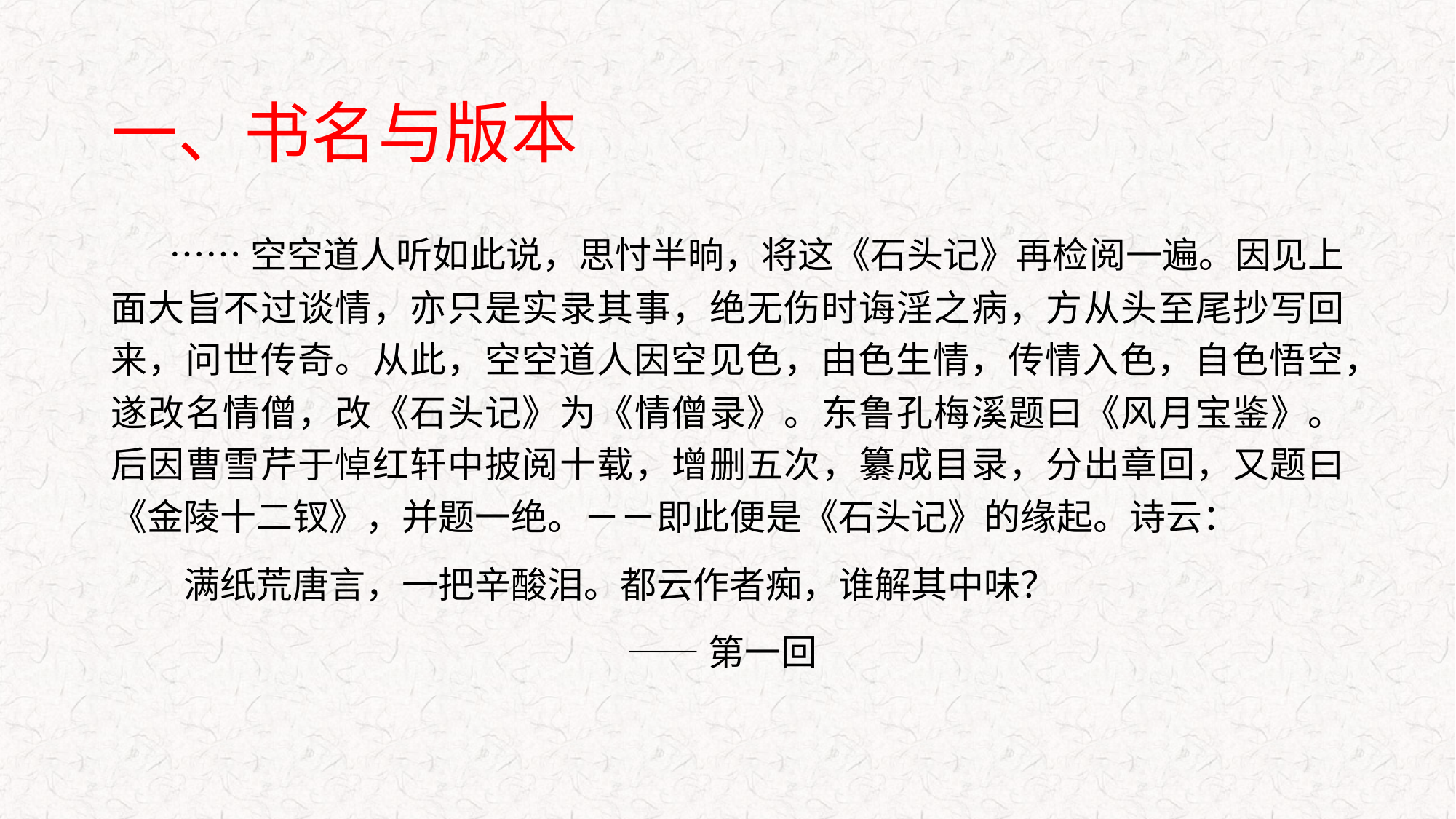

# 一、书名与版本
       ……空空道人听如此说，思忖半晌，将这《石头记》再检阅一遍。因见上面大旨不过谈情，亦只是实录其事，绝无伤时诲淫之病，方从头至尾抄写回来，问世传奇。从此，空空道人因空见色，由色生情，传情入色，自色悟空，遂改名情僧，改《石头记》为《情僧录》。东鲁孔梅溪题曰《风月宝鉴》。后因曹雪芹于悼红轩中披阅十载，增删五次，纂成目录，分出章回，又题曰《金陵十二钗》，并题一绝。－－即此便是《石头记》的缘起。诗云：
　　满纸荒唐言，一把辛酸泪。都云作者痴，谁解其中味？
                                                               ——第一回